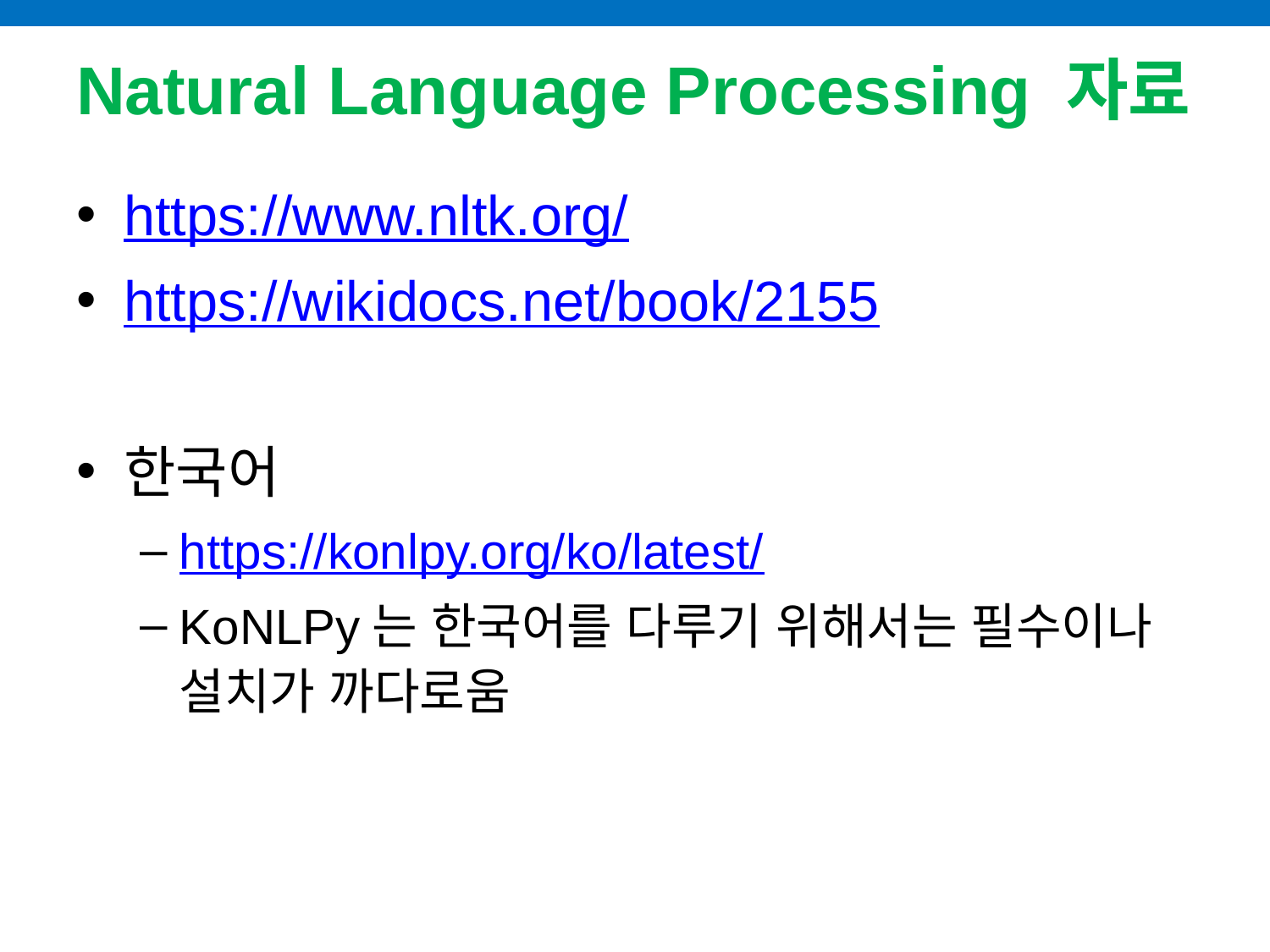

# Natural Language Processing 자료
https://www.nltk.org/
https://wikidocs.net/book/2155

한국어
https://konlpy.org/ko/latest/
KoNLPy는 한국어를 다루기 위해서는 필수이나 설치가 까다로움